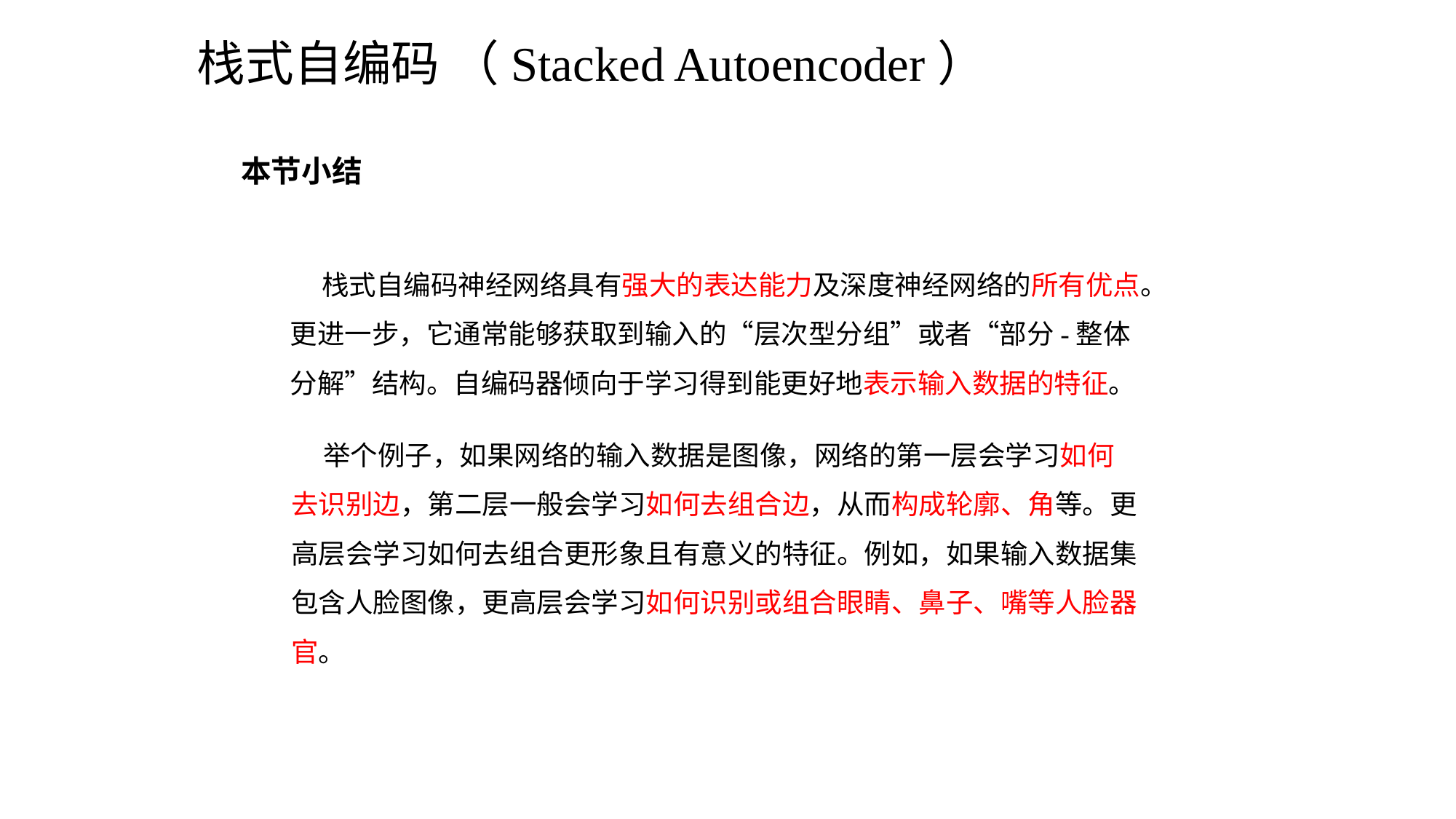

# 栈式自编码 （Stacked Autoencoder）
本节小结
栈式自编码神经网络具有强大的表达能力及深度神经网络的所有优点。更进一步，它通常能够获取到输入的“层次型分组”或者“部分-整体分解”结构。自编码器倾向于学习得到能更好地表示输入数据的特征。
举个例子，如果网络的输入数据是图像，网络的第一层会学习如何去识别边，第二层一般会学习如何去组合边，从而构成轮廓、角等。更高层会学习如何去组合更形象且有意义的特征。例如，如果输入数据集包含人脸图像，更高层会学习如何识别或组合眼睛、鼻子、嘴等人脸器官。